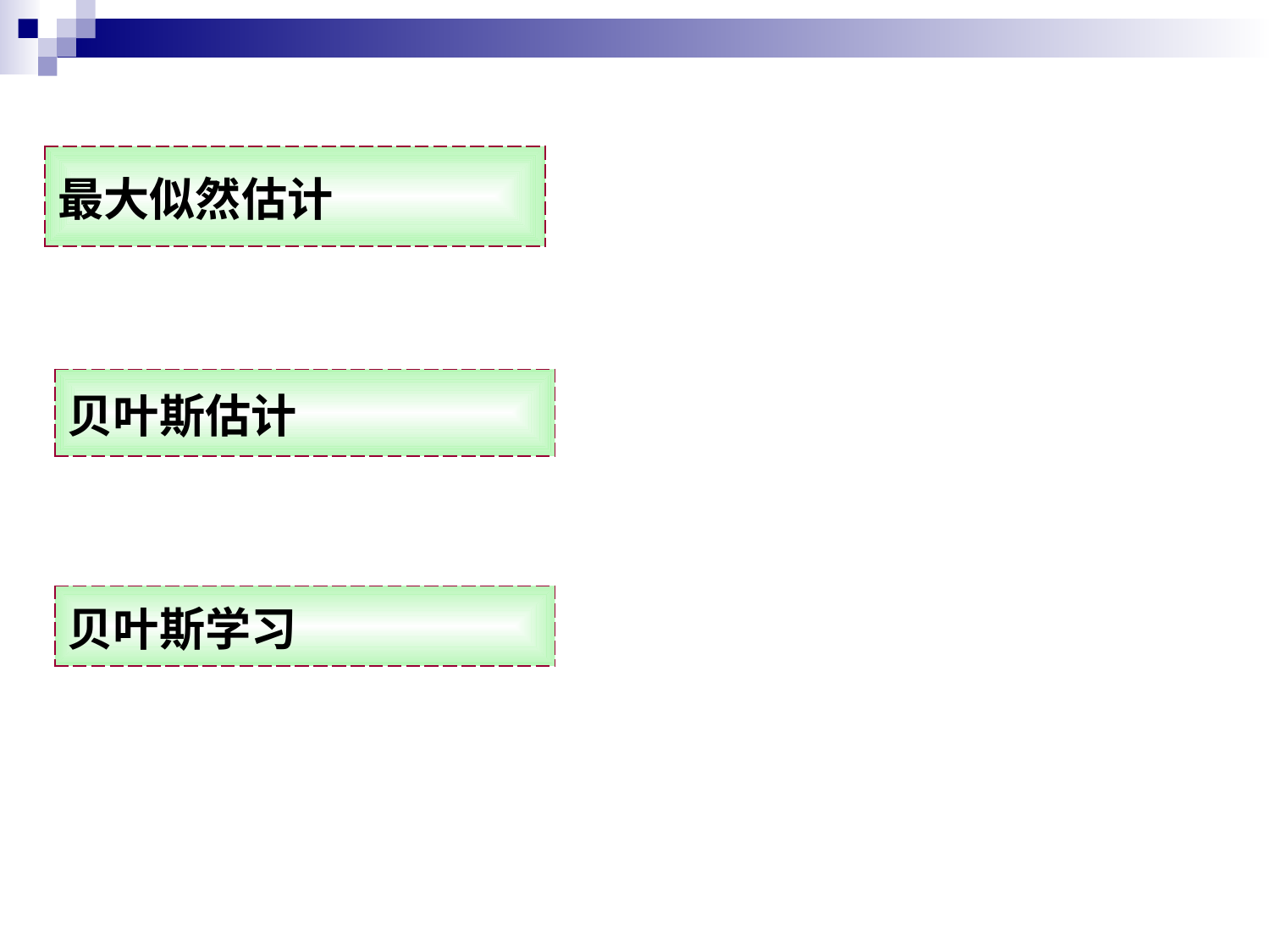

| 最大似然估计 |
| --- |
| 贝叶斯估计 |
| --- |
| 贝叶斯学习 |
| --- |